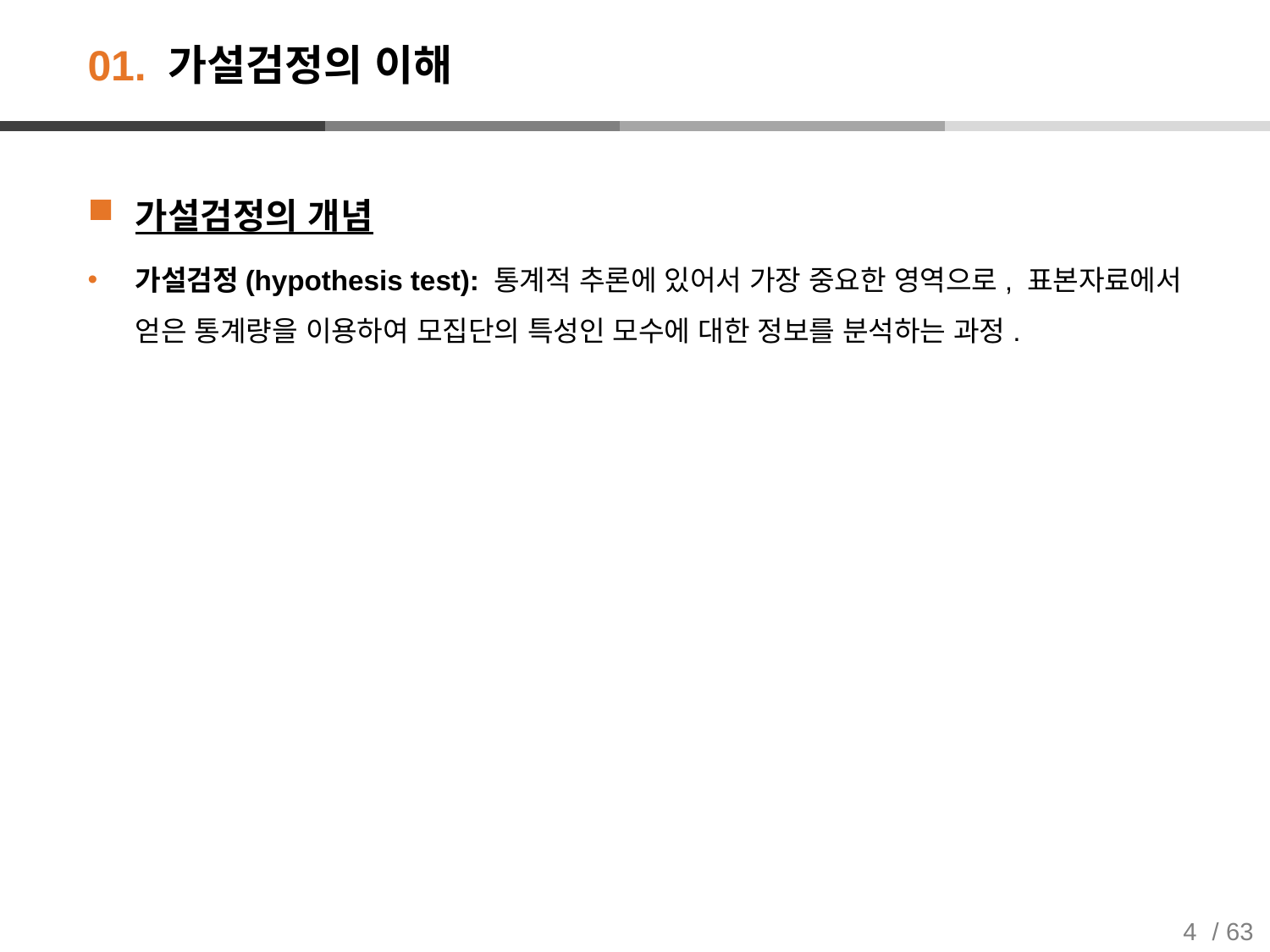

# 01. 가설검정의 이해
가설검정의 개념
가설검정(hypothesis test): 통계적 추론에 있어서 가장 중요한 영역으로, 표본자료에서 얻은 통계량을 이용하여 모집단의 특성인 모수에 대한 정보를 분석하는 과정.